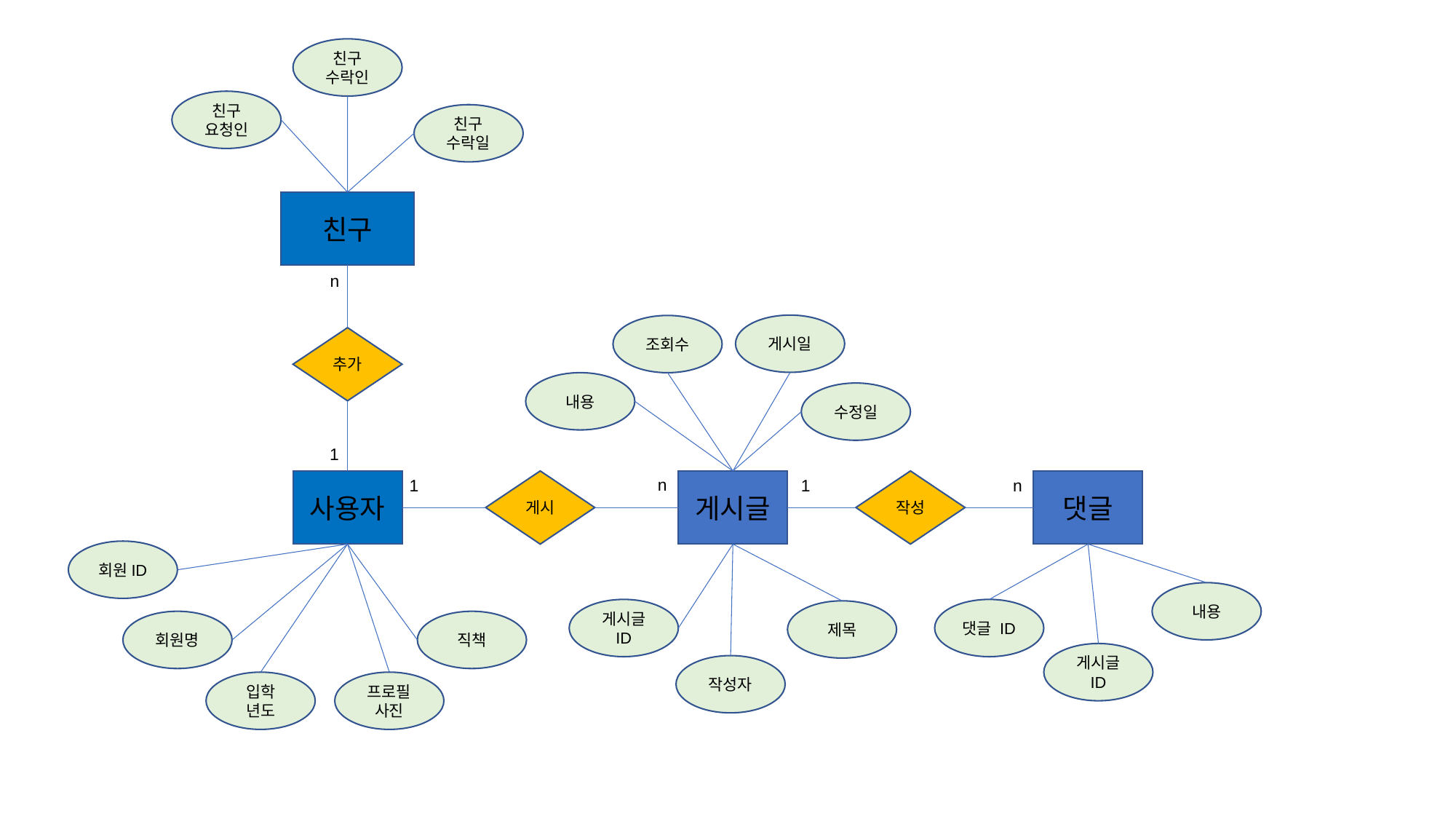

친구
수락인
친구
요청인
친구
수락일
친구
n
게시일
조회수
추가
내용
수정일
1
n
n
1
1
사용자
게시
게시글
작성
댓글
회원ID
내용
게시글 ID
댓글 ID
제목
회원명
직책
게시글 ID
작성자
입학
년도
프로필사진